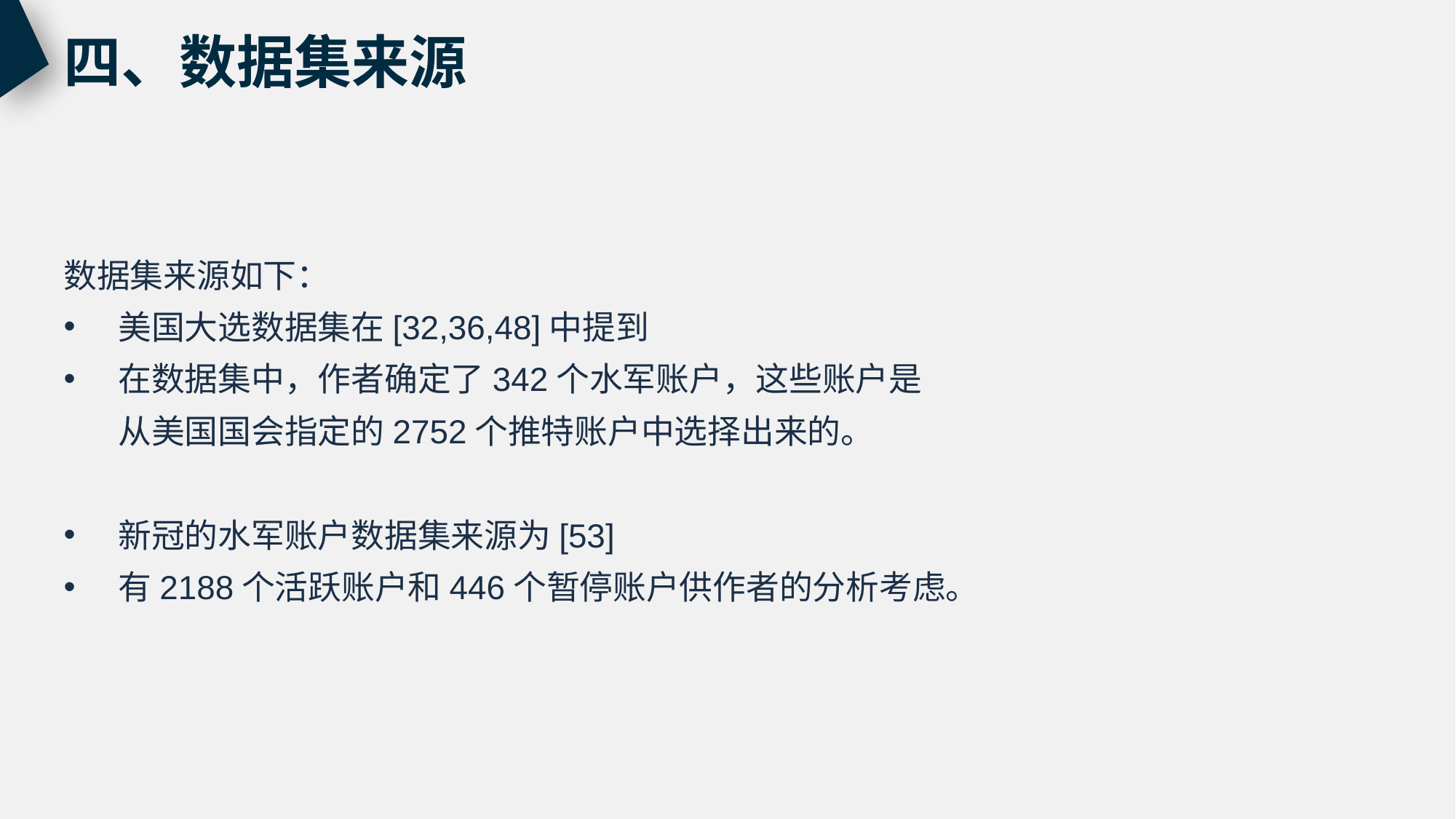

四、数据集来源
数据集来源如下：
美国大选数据集在[32,36,48]中提到
在数据集中，作者确定了342个水军账户，这些账户是从美国国会指定的2752个推特账户中选择出来的。

新冠的水军账户数据集来源为[53]
有2188个活跃账户和446个暂停账户供作者的分析考虑。